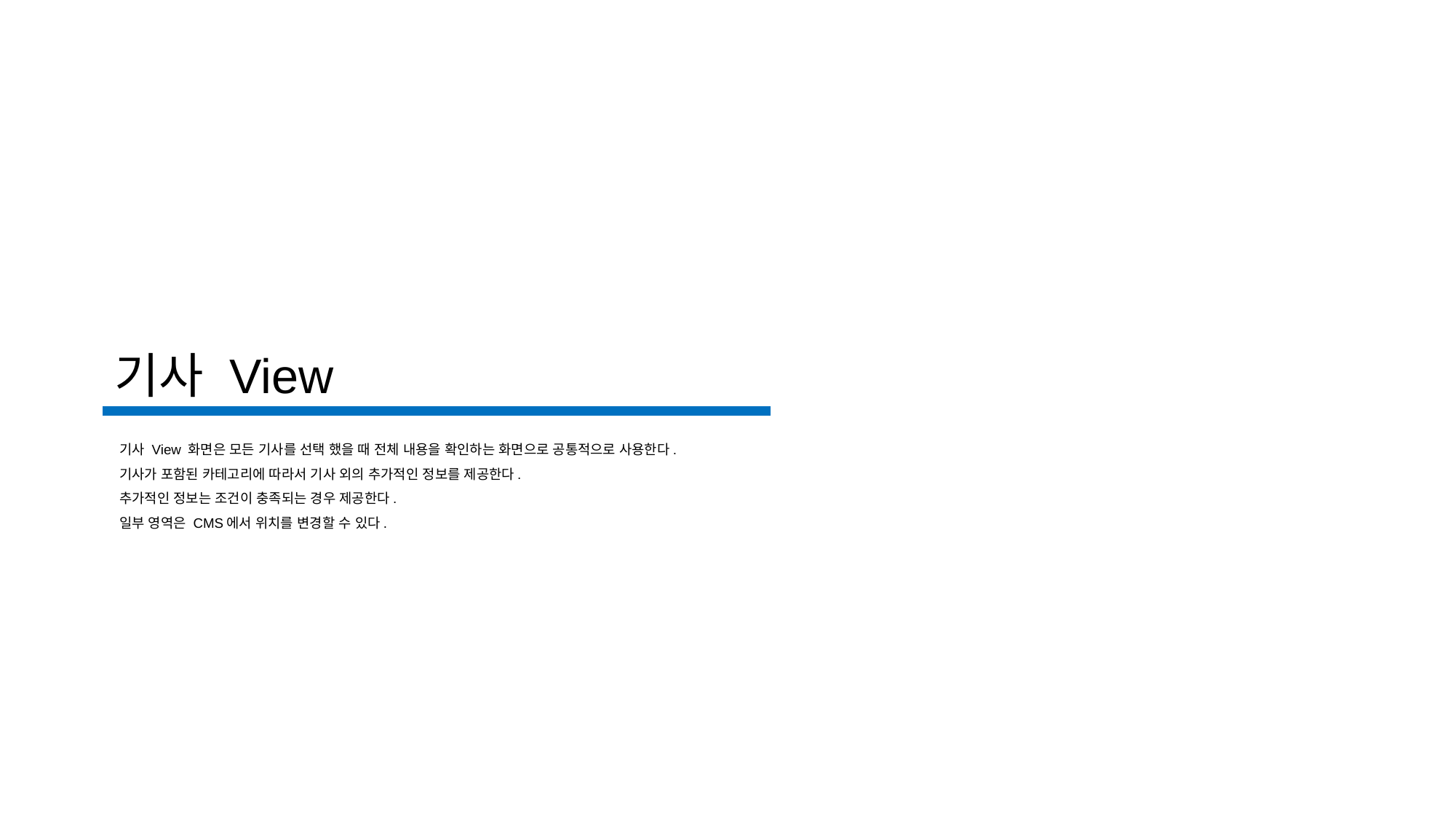

# 기사 View
기사 View 화면은 모든 기사를 선택 했을 때 전체 내용을 확인하는 화면으로 공통적으로 사용한다.
기사가 포함된 카테고리에 따라서 기사 외의 추가적인 정보를 제공한다.
추가적인 정보는 조건이 충족되는 경우 제공한다.
일부 영역은 CMS에서 위치를 변경할 수 있다.